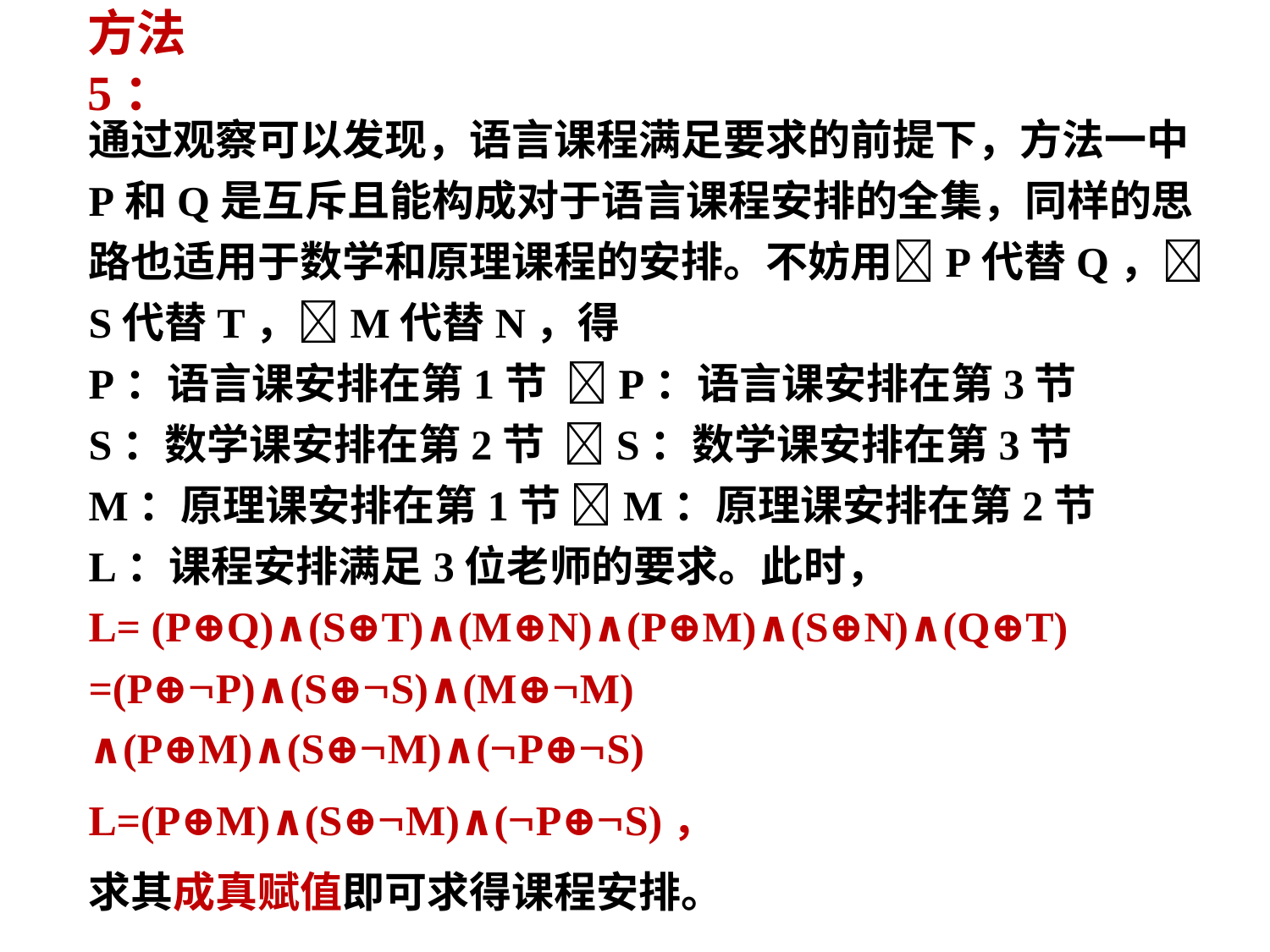

# 方法5：
通过观察可以发现，语言课程满足要求的前提下，方法一中P和Q是互斥且能构成对于语言课程安排的全集，同样的思路也适用于数学和原理课程的安排。不妨用¬P代替Q，¬S代替T，¬M代替N，得
P：语言课安排在第1节  ¬P：语言课安排在第3节
S：数学课安排在第2节  ¬S：数学课安排在第3节
M：原理课安排在第1节 ¬M：原理课安排在第2节
L：课程安排满足3位老师的要求。此时，
L= (P⊕Q)∧(S⊕T)∧(M⊕N)∧(P⊕M)∧(S⊕N)∧(Q⊕T)
=(P⊕¬P)∧(S⊕¬S)∧(M⊕¬M)
∧(P⊕M)∧(S⊕¬M)∧(¬P⊕¬S)
L=(P⊕M)∧(S⊕¬M)∧(¬P⊕¬S)，
求其成真赋值即可求得课程安排。